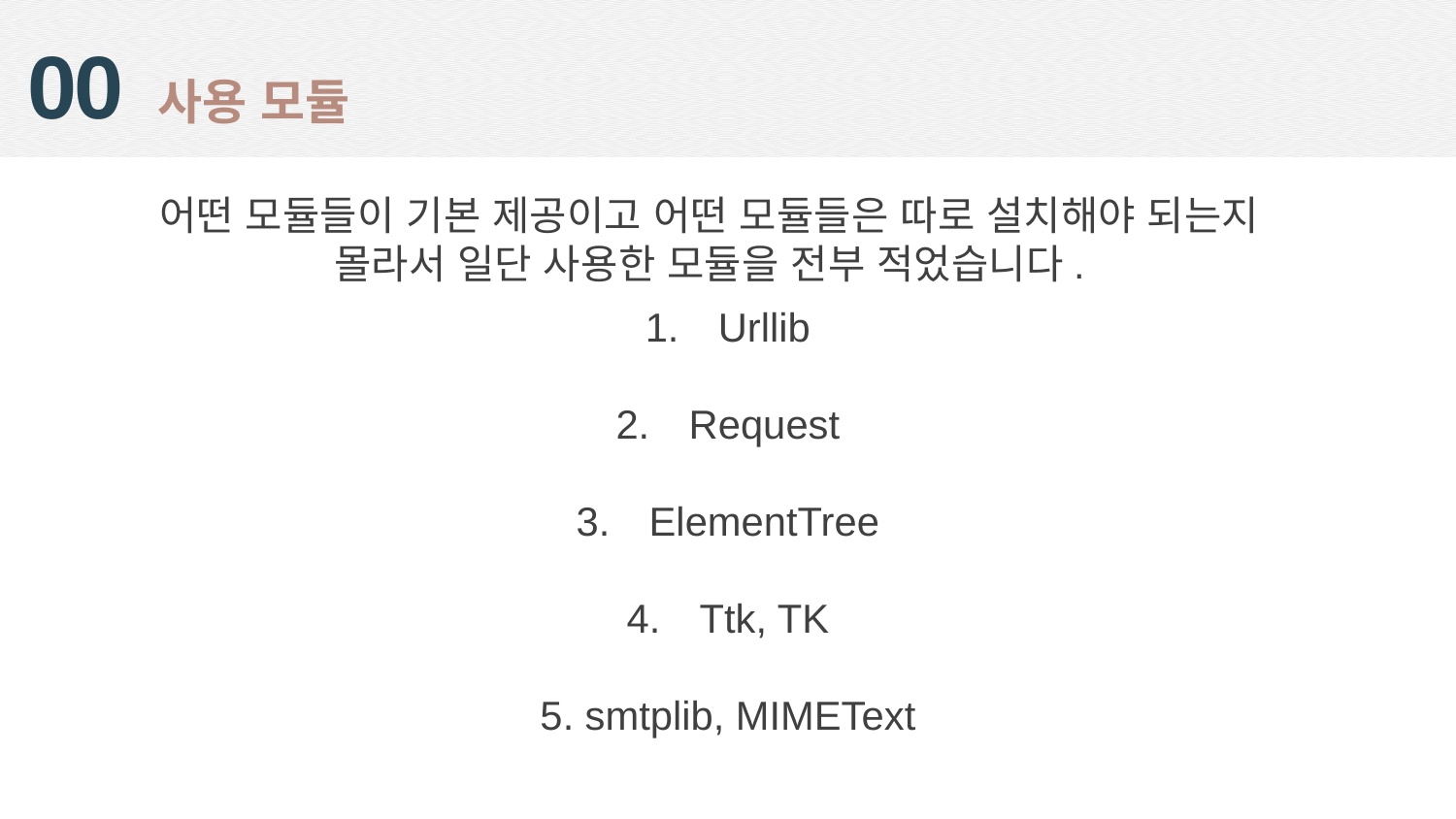

사용 모듈
00
어떤 모듈들이 기본 제공이고 어떤 모듈들은 따로 설치해야 되는지 몰라서 일단 사용한 모듈을 전부 적었습니다.
Urllib

Request

ElementTree

Ttk, TK

5. smtplib, MIMEText